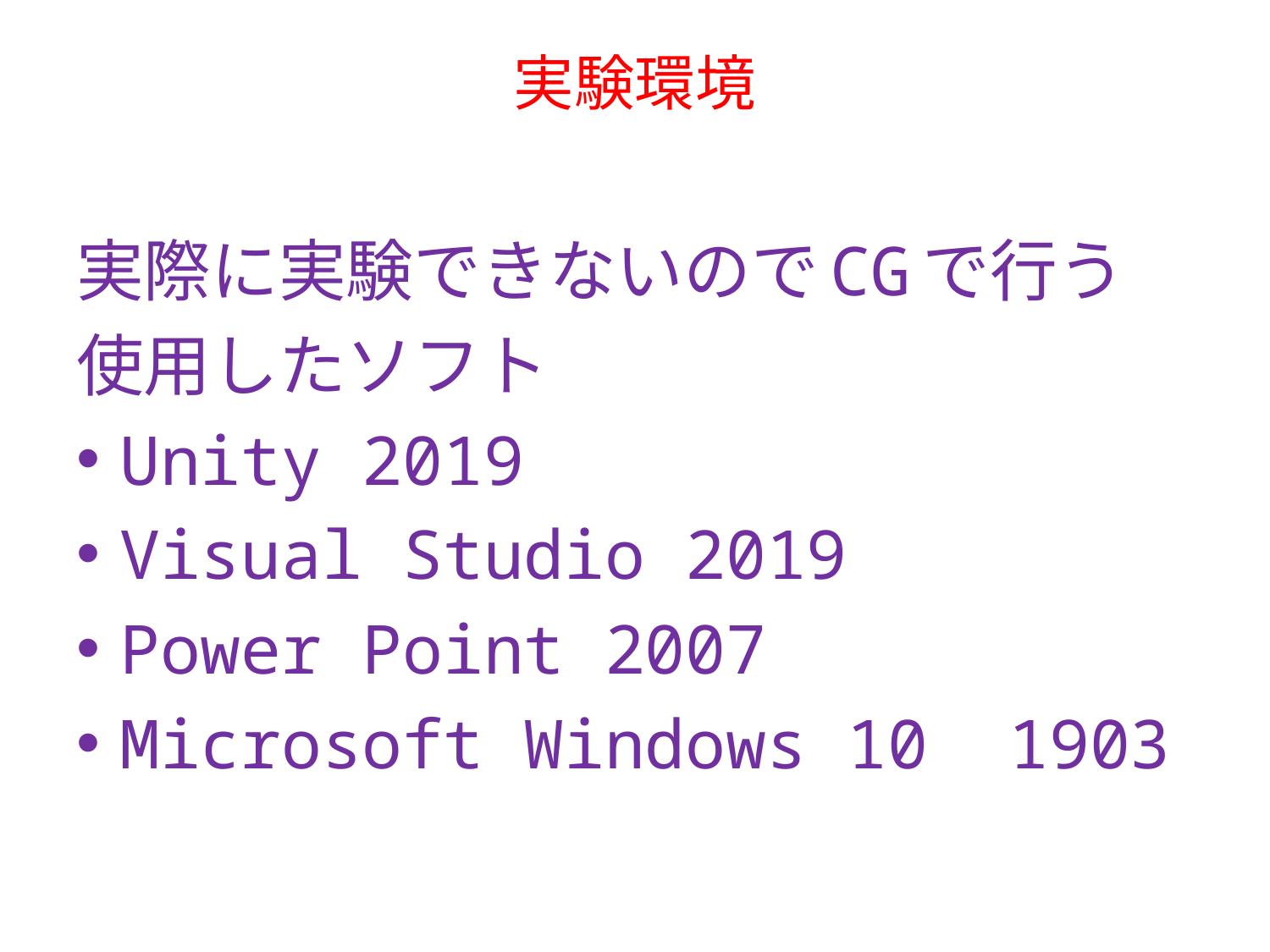

# 実験環境
実際に実験できないのでCGで行う
使用したソフト
Unity 2019
Visual Studio 2019
Power Point 2007
Microsoft Windows 10  1903